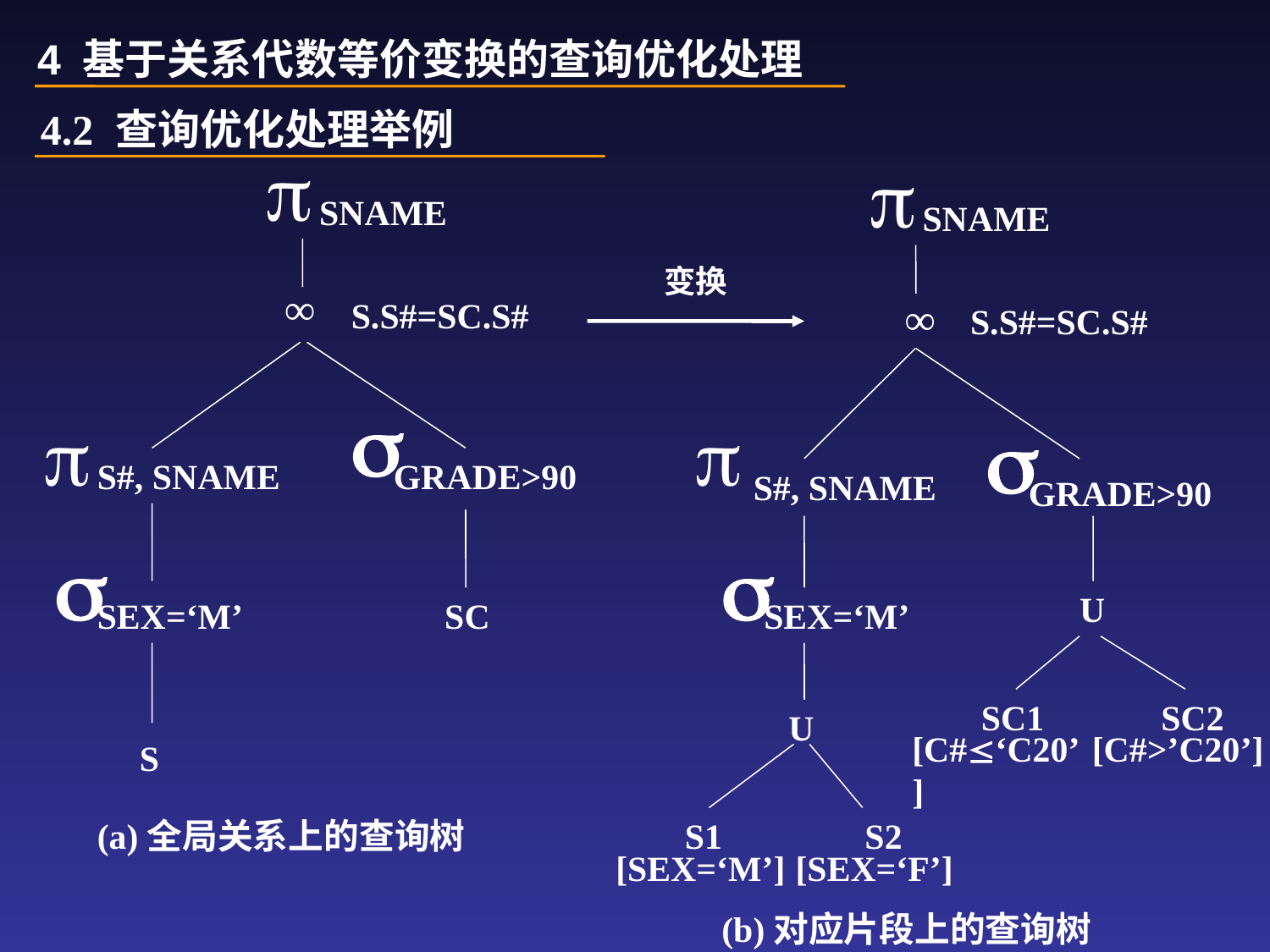

4 基于关系代数等价变换的查询优化处理

4.2 查询优化处理举例

π
π
SNAME
SNAME

    变换

∞
∞
S.S#=SC.S#
S.S#=SC.S#

σ
π
π
σ
S#, SNAME
GRADE>90
S#, SNAME
GRADE>90

σ
σ
 U
SEX=‘M’
 SC
SEX=‘M’

      SC1
      SC2
 U
[C#≤‘C20’]
[C#>’C20’]
   S

(a)全局关系上的查询树
      S1
      S2
[SEX=‘M’]
[SEX=‘F’]
(b)对应片段上的查询树